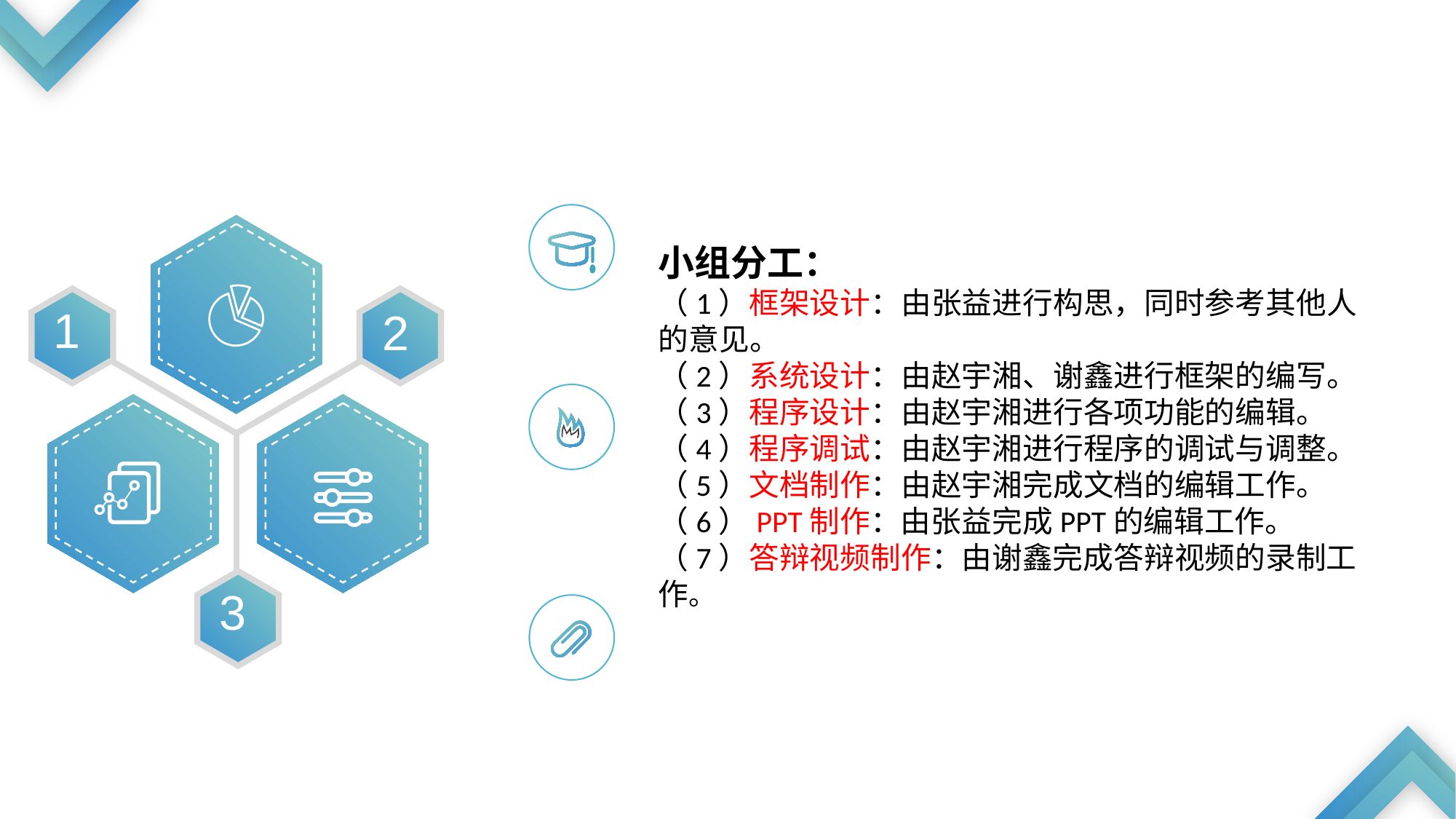

小组分工：
（1）框架设计：由张益进行构思，同时参考其他人的意见。
（2）系统设计：由赵宇湘、谢鑫进行框架的编写。
（3）程序设计：由赵宇湘进行各项功能的编辑。
（4）程序调试：由赵宇湘进行程序的调试与调整。
（5）文档制作：由赵宇湘完成文档的编辑工作。
（6）PPT制作：由张益完成PPT的编辑工作。
（7）答辩视频制作：由谢鑫完成答辩视频的录制工作。

1

2

3